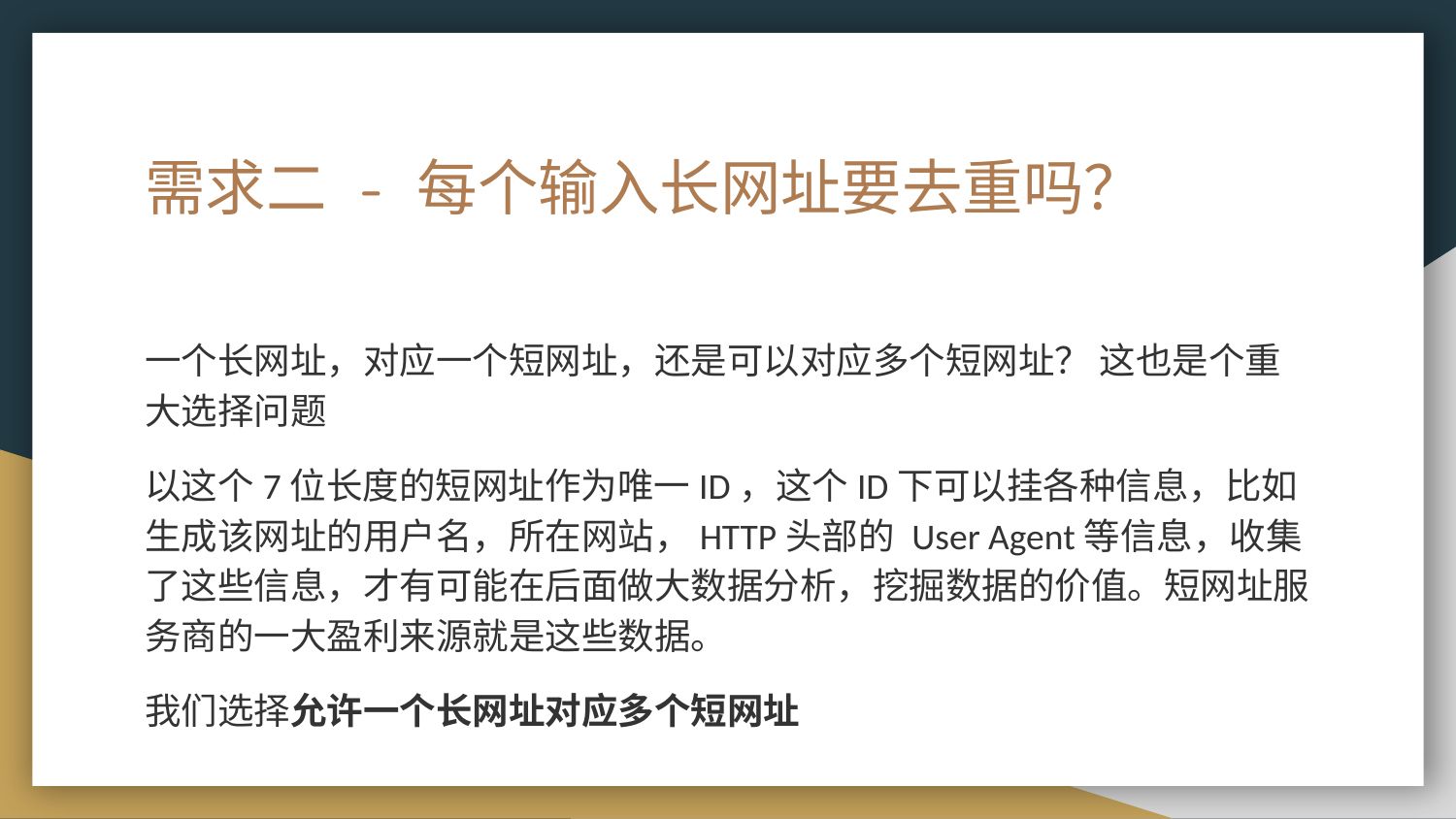

# 需求二 - 每个输入长网址要去重吗？
一个长网址，对应一个短网址，还是可以对应多个短网址？ 这也是个重大选择问题
以这个7位长度的短网址作为唯一ID，这个ID下可以挂各种信息，比如生成该网址的用户名，所在网站，HTTP头部的 User Agent等信息，收集了这些信息，才有可能在后面做大数据分析，挖掘数据的价值。短网址服务商的一大盈利来源就是这些数据。
我们选择允许一个长网址对应多个短网址